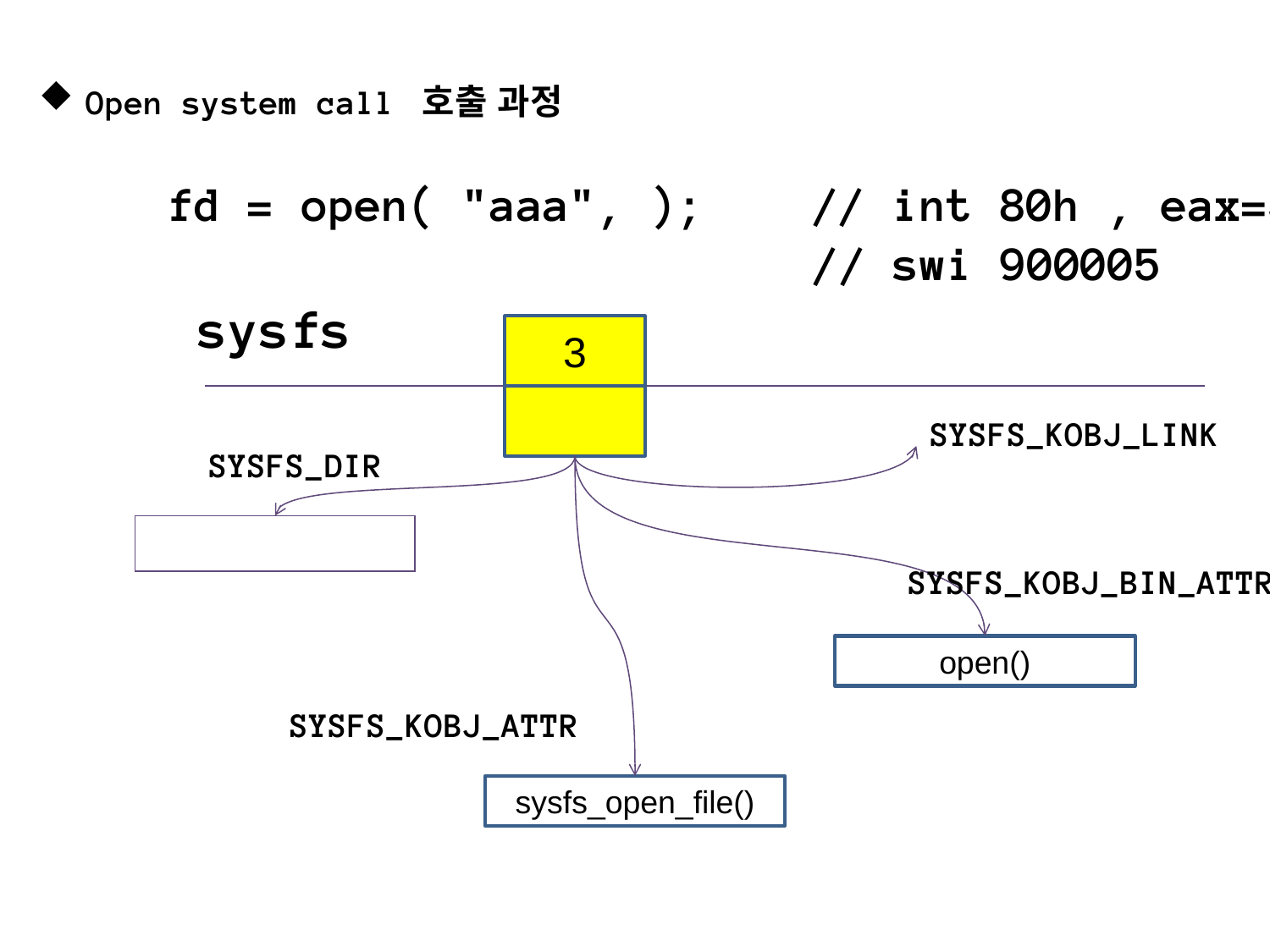

Open system call 호출 과정
fd = open( "aaa", );    // int 80h , eax=5
                        // swi 900005
sysfs
3

SYSFS_KOBJ_LINK
SYSFS_DIR

SYSFS_KOBJ_BIN_ATTR
open()
SYSFS_KOBJ_ATTR
sysfs_open_file()